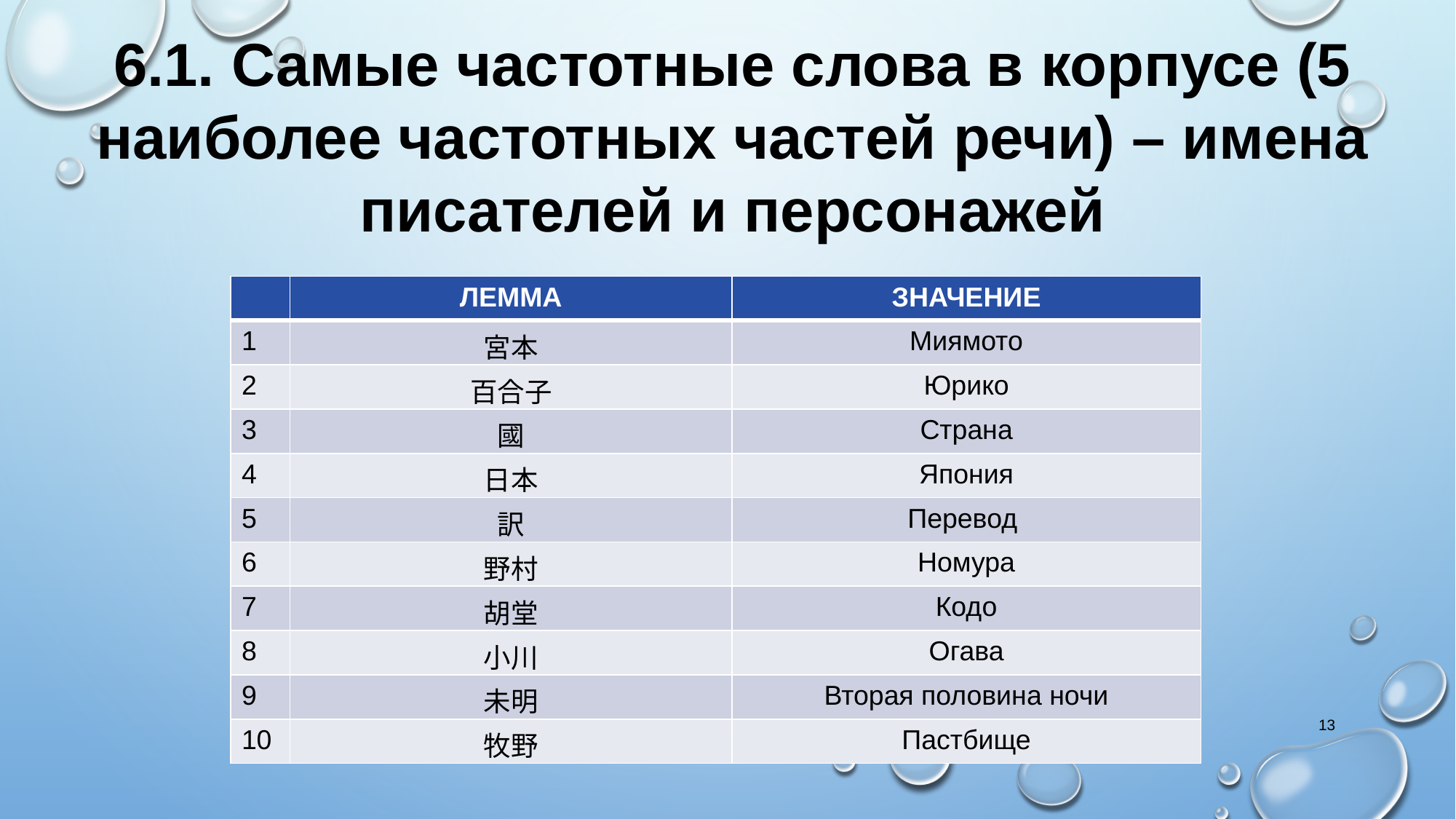

6.1. Самые частотные слова в корпусе (5 наиболее частотных частей речи) – имена писателей и персонажей
|  | ЛЕММА | ЗНАЧЕНИЕ |
| --- | --- | --- |
| 1 | 宮本 | Миямото |
| 2 | 百合子 | Юрико |
| 3 | 國 | Страна |
| 4 | 日本 | Япония |
| 5 | 訳 | Перевод |
| 6 | 野村 | Номура |
| 7 | 胡堂 | Кодо |
| 8 | 小川 | Огава |
| 9 | 未明 | Вторая половина ночи |
| 10 | 牧野 | Пастбище |
13